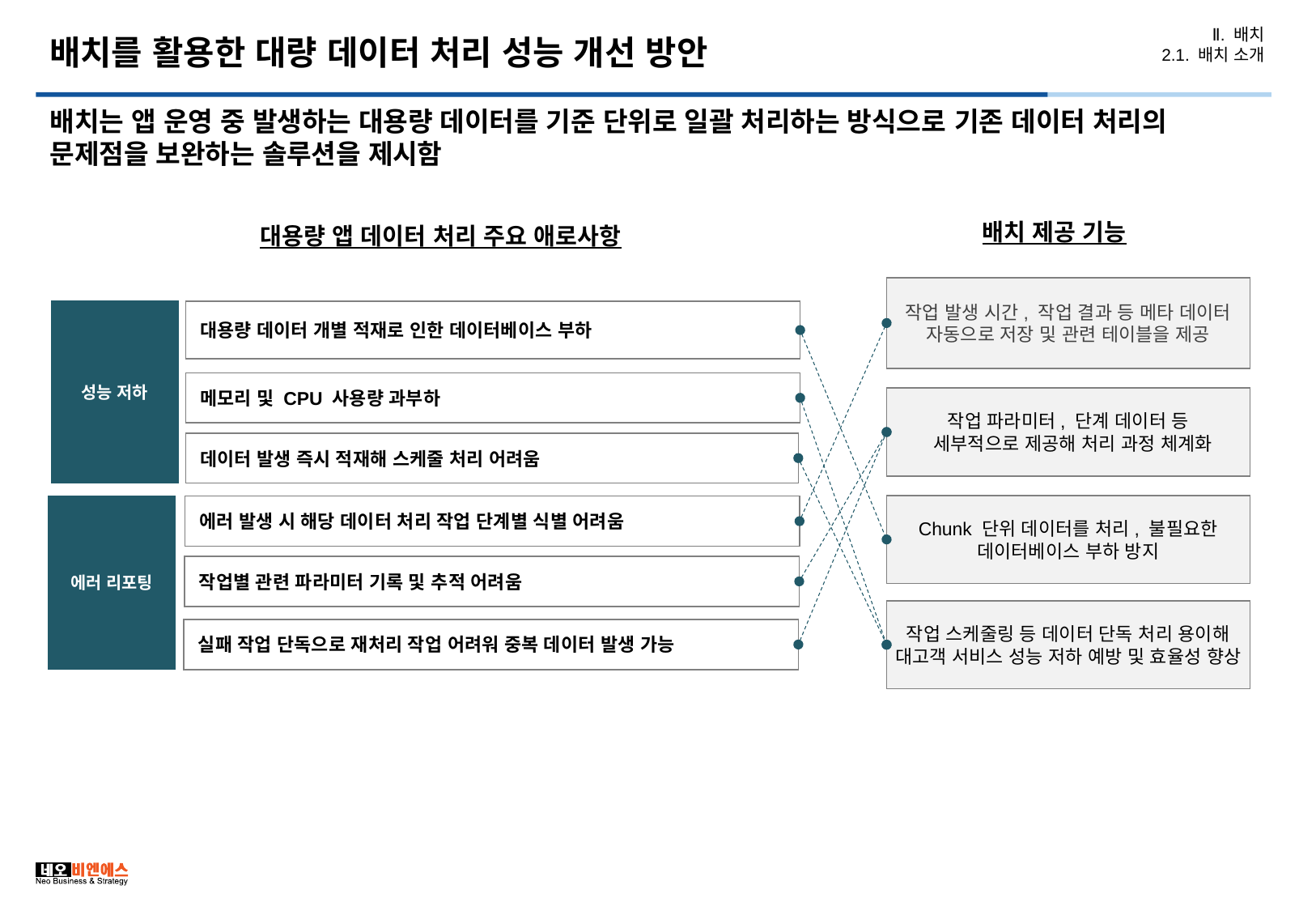

# 배치를 활용한 대량 데이터 처리 성능 개선 방안
Ⅱ. 배치
2.1. 배치 소개
배치는 앱 운영 중 발생하는 대용량 데이터를 기준 단위로 일괄 처리하는 방식으로 기존 데이터 처리의 문제점을 보완하는 솔루션을 제시함
대용량 앱 데이터 처리 주요 애로사항
배치 제공 기능
작업 발생 시간, 작업 결과 등 메타 데이터 자동으로 저장 및 관련 테이블을 제공
작업 파라미터, 단계 데이터 등
 세부적으로 제공해 처리 과정 체계화
Chunk 단위 데이터를 처리, 불필요한 데이터베이스 부하 방지
작업 스케줄링 등 데이터 단독 처리 용이해 대고객 서비스 성능 저하 예방 및 효율성 향상
성능 저하
대용량 데이터 개별 적재로 인한 데이터베이스 부하
메모리 및 CPU 사용량 과부하
데이터 발생 즉시 적재해 스케줄 처리 어려움
에러 리포팅
에러 발생 시 해당 데이터 처리 작업 단계별 식별 어려움
작업별 관련 파라미터 기록 및 추적 어려움
실패 작업 단독으로 재처리 작업 어려워 중복 데이터 발생 가능